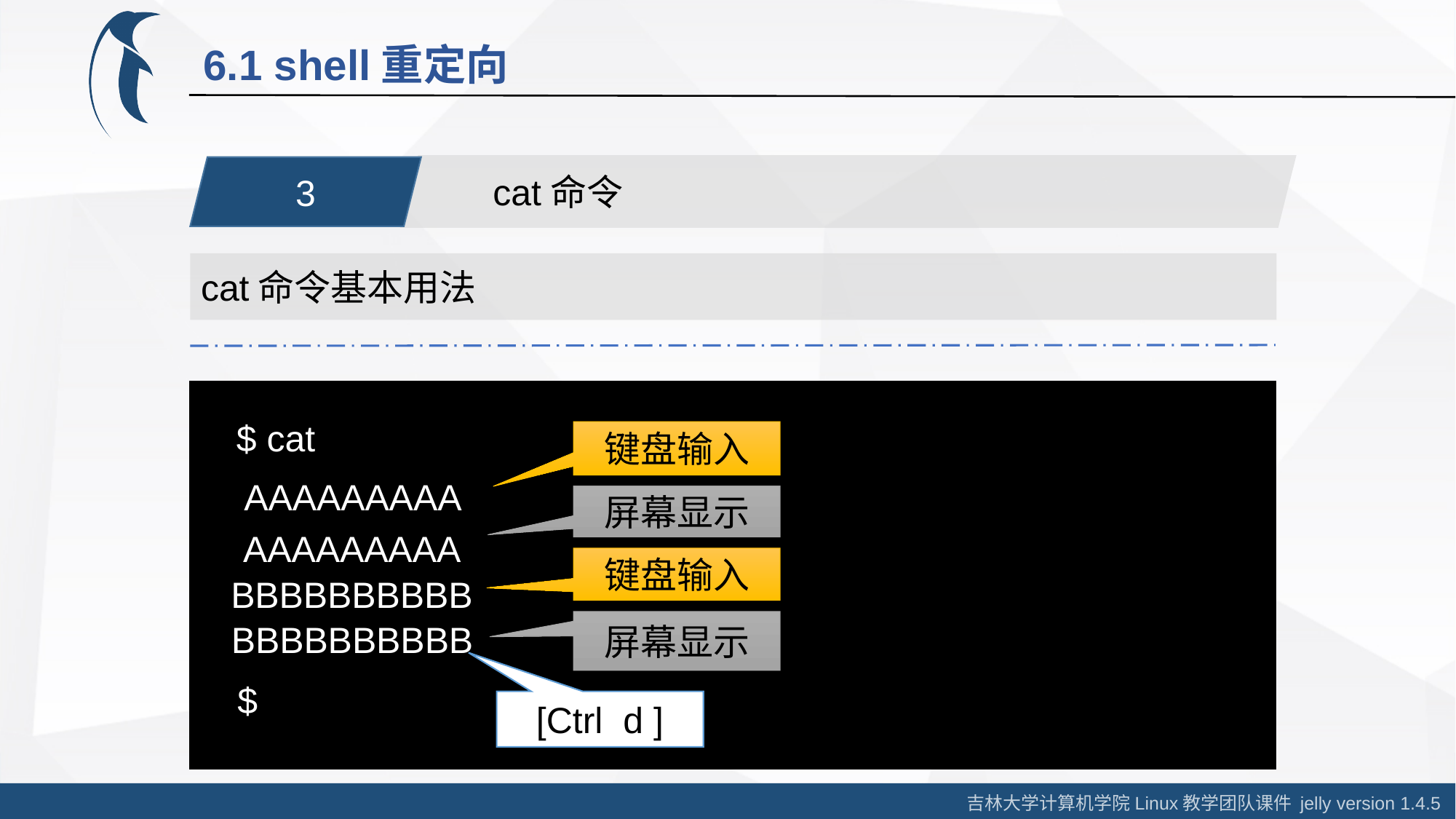

6.1 shell重定向
cat命令
3
cat命令基本用法

$ cat
键盘输入
AAAAAAAAA
屏幕显示
AAAAAAAAA
BBBBBBBBBB
键盘输入
BBBBBBBBBB
屏幕显示
$
[Ctrl  d ]